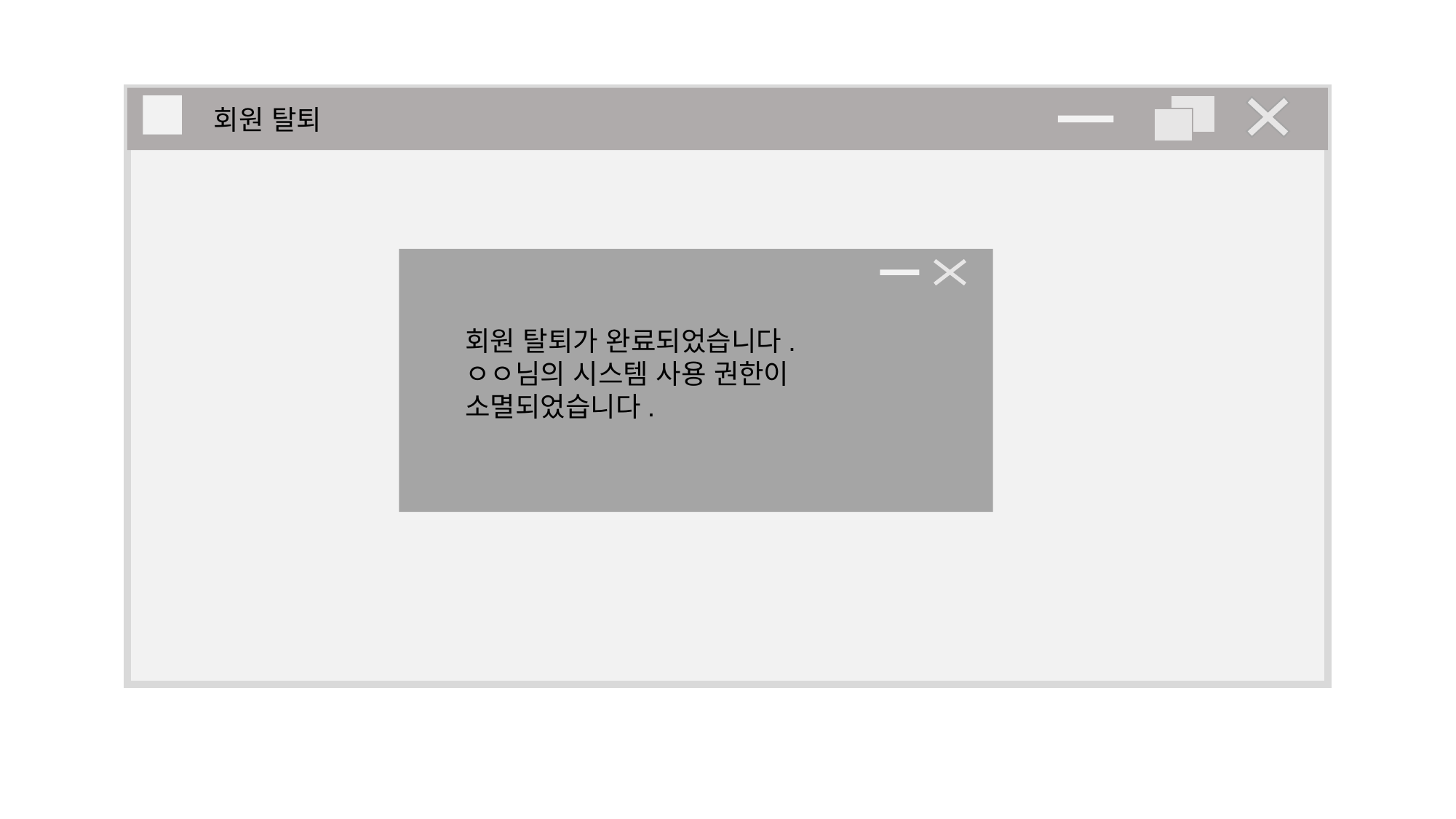

회원 탈퇴

회원 탈퇴가 완료되었습니다.
ㅇㅇ님의 시스템 사용 권한이 소멸되었습니다.